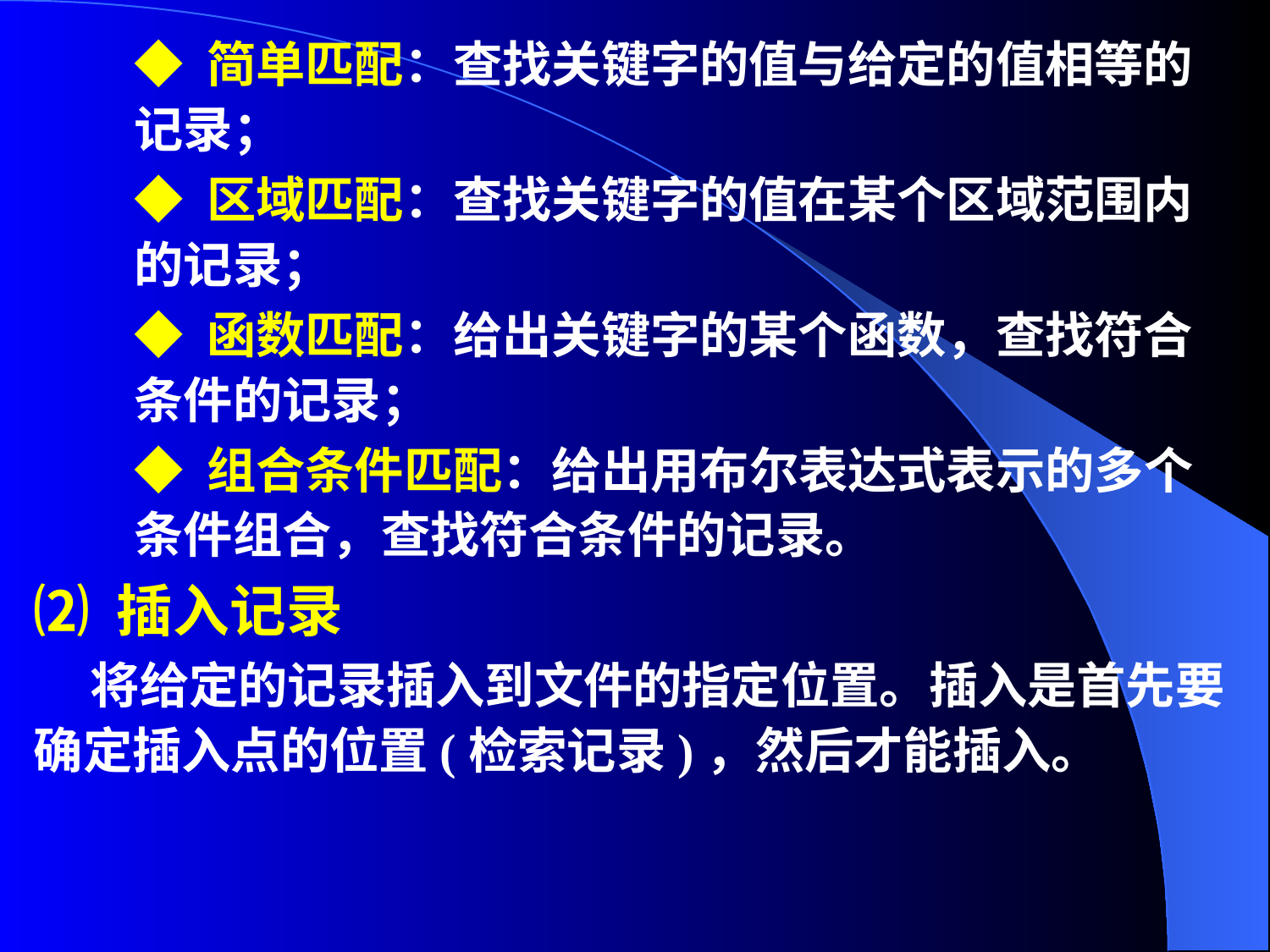

◆ 简单匹配：查找关键字的值与给定的值相等的记录；
◆ 区域匹配：查找关键字的值在某个区域范围内的记录；
◆ 函数匹配：给出关键字的某个函数，查找符合条件的记录；
◆ 组合条件匹配：给出用布尔表达式表示的多个条件组合，查找符合条件的记录。
⑵ 插入记录
    将给定的记录插入到文件的指定位置。插入是首先要确定插入点的位置(检索记录)，然后才能插入。